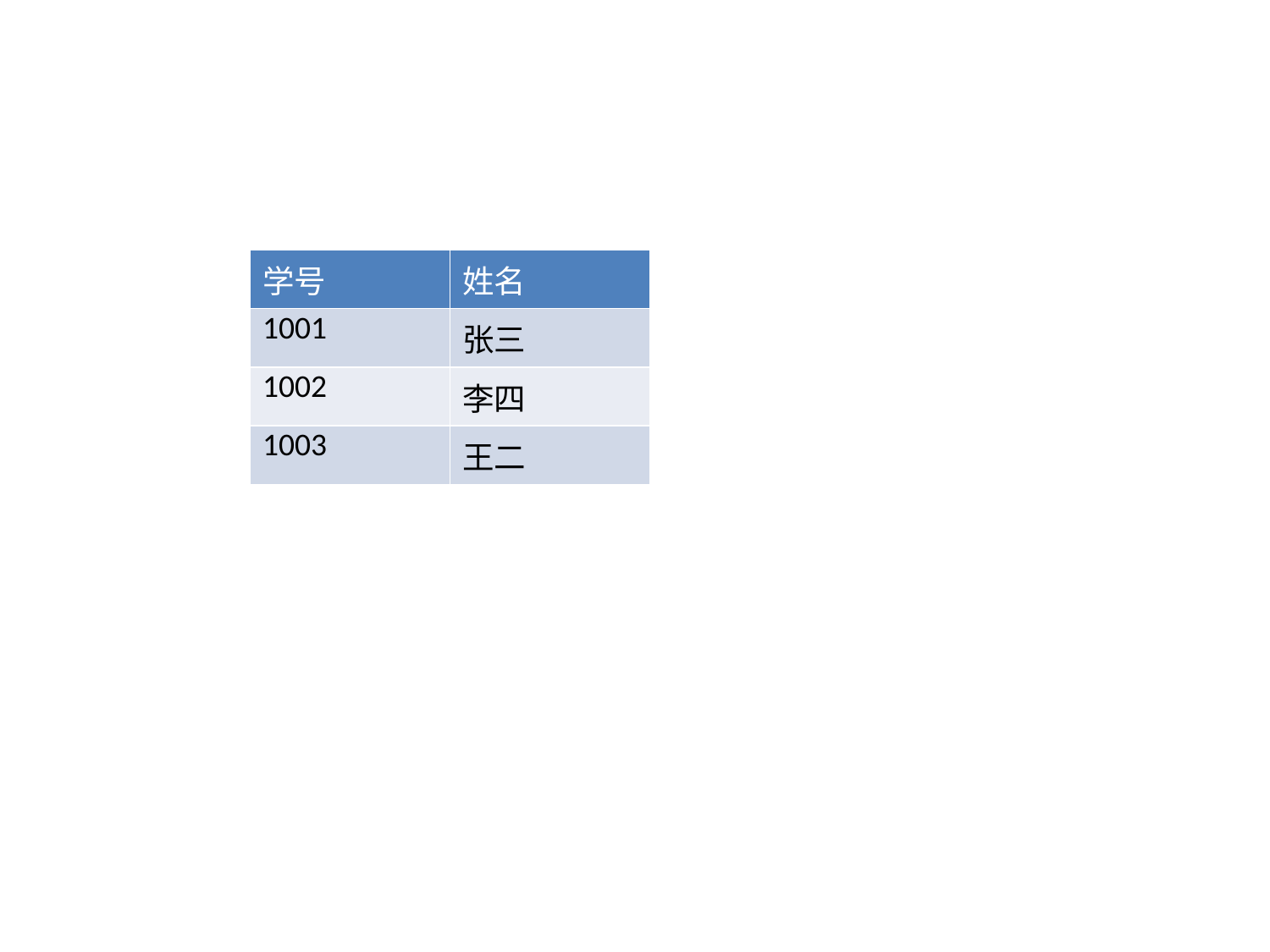

| 学号 | 姓名 |
| --- | --- |
| 1001 | 张三 |
| 1002 | 李四 |
| 1003 | 王二 |